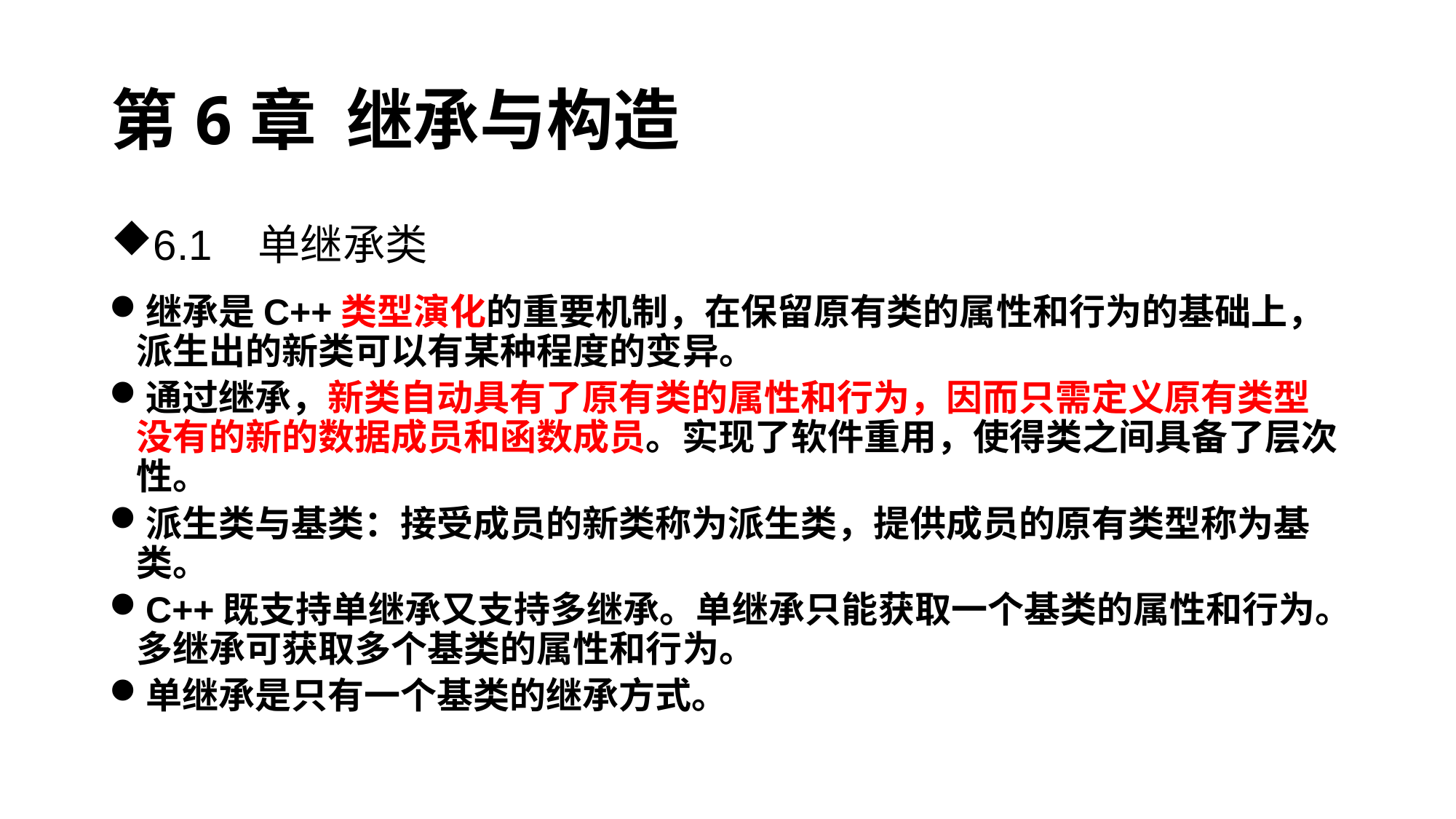

# 第6章  继承与构造
6.1   单继承类
继承是C++类型演化的重要机制，在保留原有类的属性和行为的基础上，派生出的新类可以有某种程度的变异。
通过继承，新类自动具有了原有类的属性和行为，因而只需定义原有类型没有的新的数据成员和函数成员。实现了软件重用，使得类之间具备了层次性。
派生类与基类：接受成员的新类称为派生类，提供成员的原有类型称为基类。
C++既支持单继承又支持多继承。单继承只能获取一个基类的属性和行为。多继承可获取多个基类的属性和行为。
单继承是只有一个基类的继承方式。